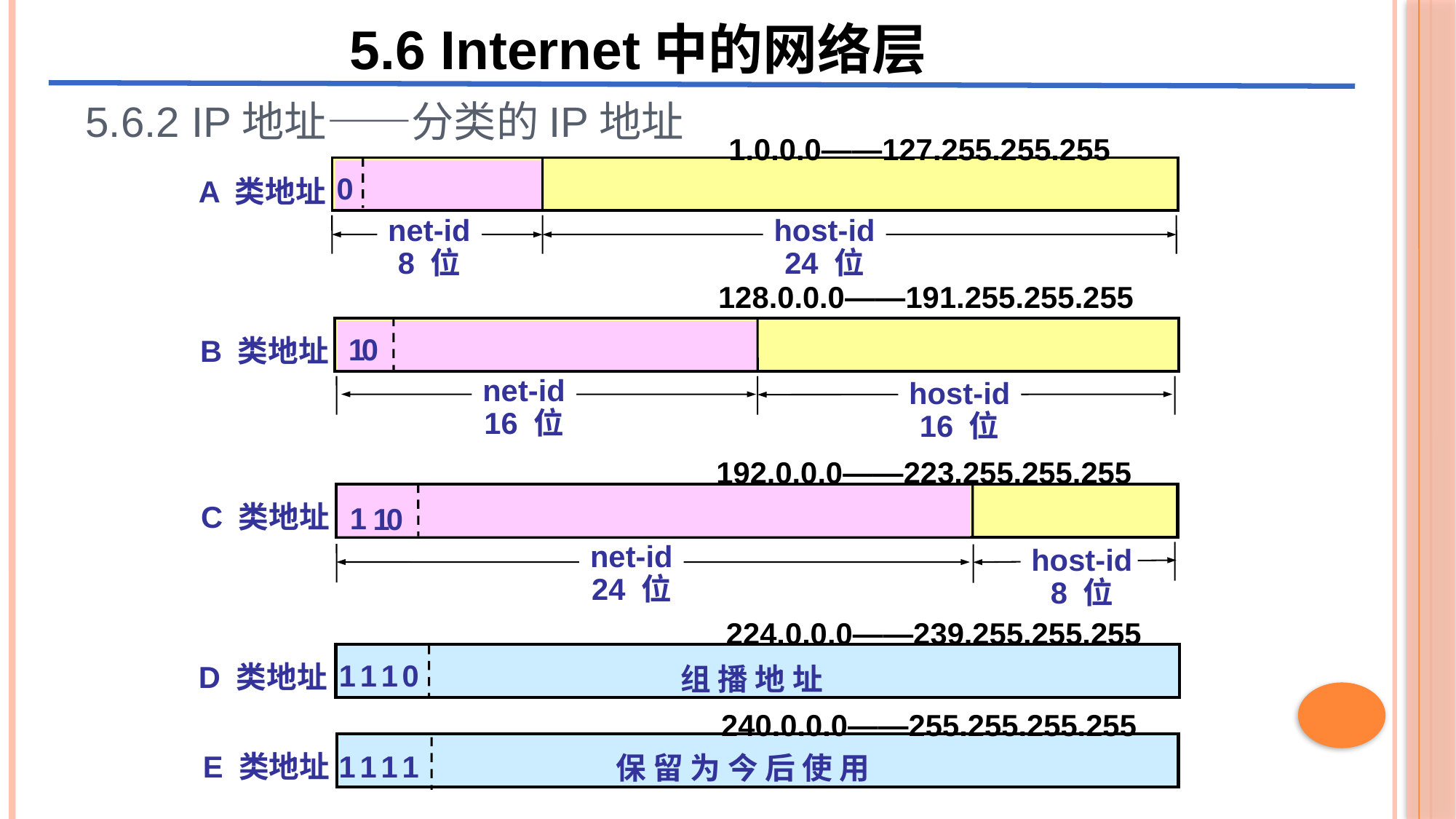

5.6 Internet中的网络层
5.6.2 IP地址——分类的IP地址
1.0.0.0——127.255.255.255
0

A 类地址

net-id
8 位
host-id
24 位

128.0.0.0——191.255.255.255

1
0

B 类地址

net-id
16 位
host-id
16 位

192.0.0.0——223.255.255.255

C 类地址

1
1
0
net-id
24 位
host-id
8 位

224.0.0.0——239.255.255.255
1 1 1 0

D 类地址
组 播 地 址
240.0.0.0——255.255.255.255

1 1 1 1
E 类地址
保 留 为 今 后 使 用